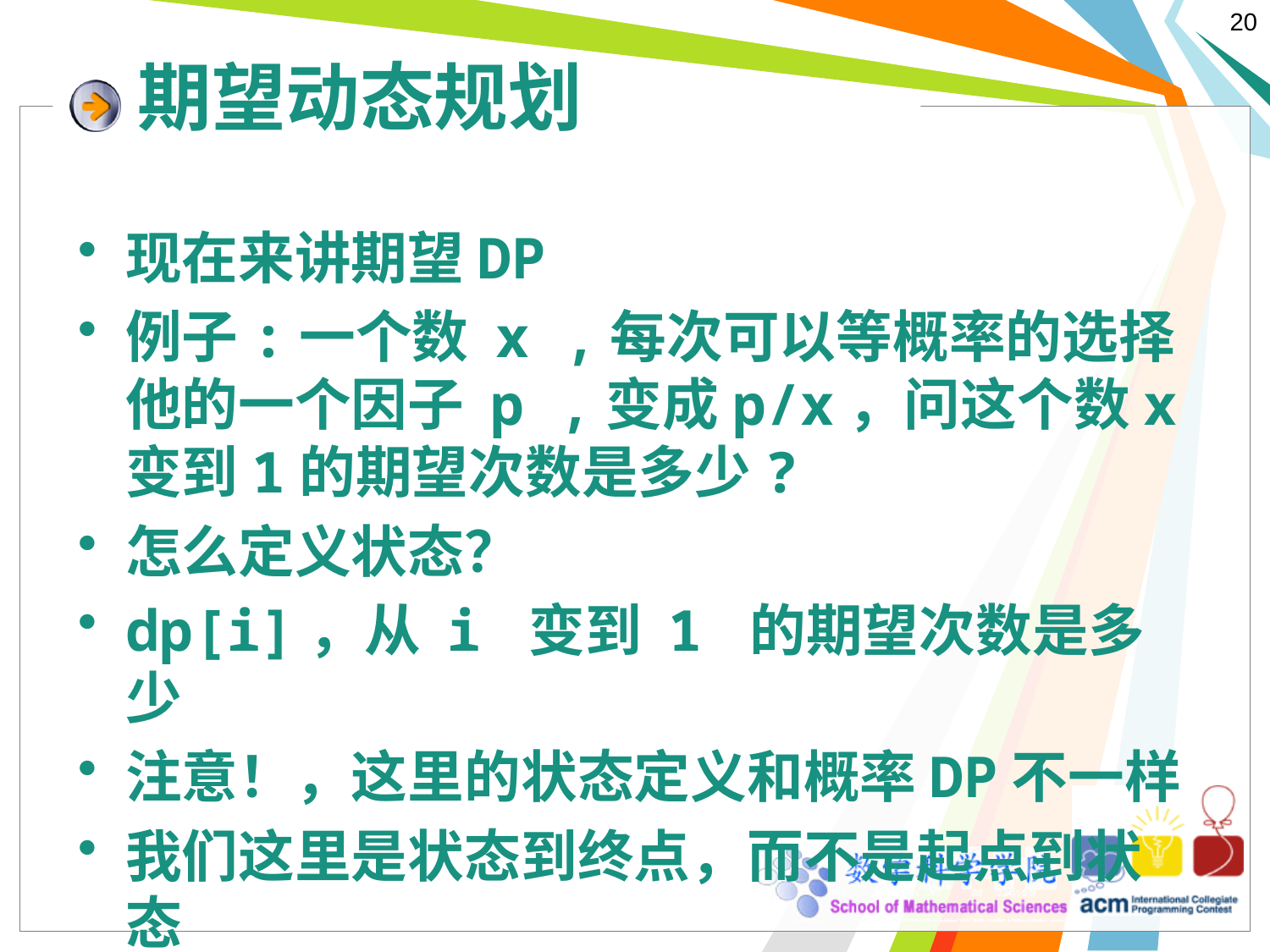

# 期望动态规划
现在来讲期望DP
例子:一个数 x ,每次可以等概率的选择他的一个因子 p ,变成p/x，问这个数x变到1的期望次数是多少?
怎么定义状态？
dp[i]，从 i 变到 1 的期望次数是多少
注意！，这里的状态定义和概率DP不一样
我们这里是状态到终点，而不是起点到状态